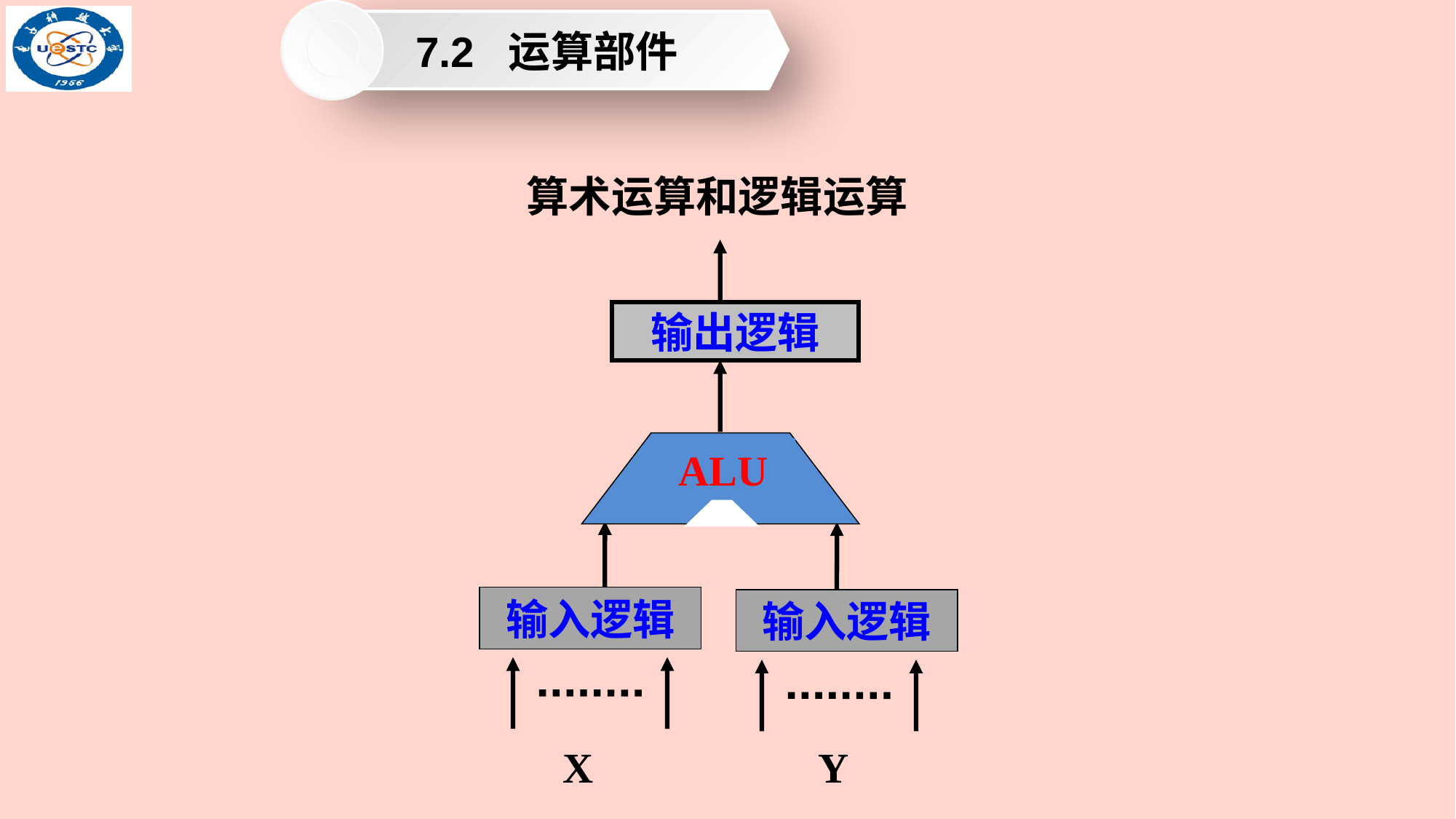

7.2  运算部件

算术运算和逻辑运算

输出逻辑

ALU

输入逻辑
输入逻辑

X
Y